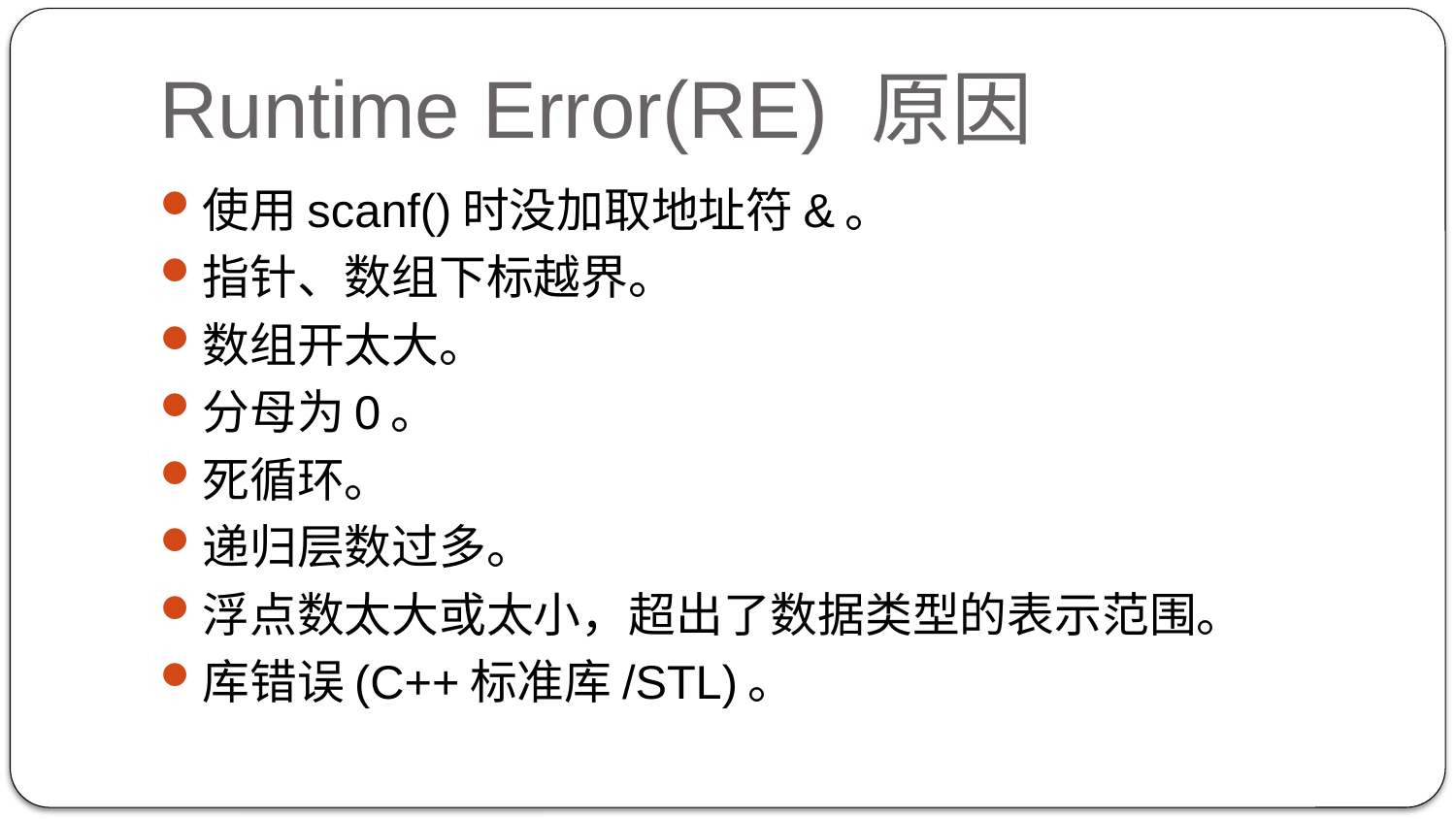

# Runtime Error(RE) 原因
使用scanf()时没加取地址符&。
指针、数组下标越界。
数组开太大。
分母为0。
死循环。
递归层数过多。
浮点数太大或太小，超出了数据类型的表示范围。
库错误(C++标准库/STL)。